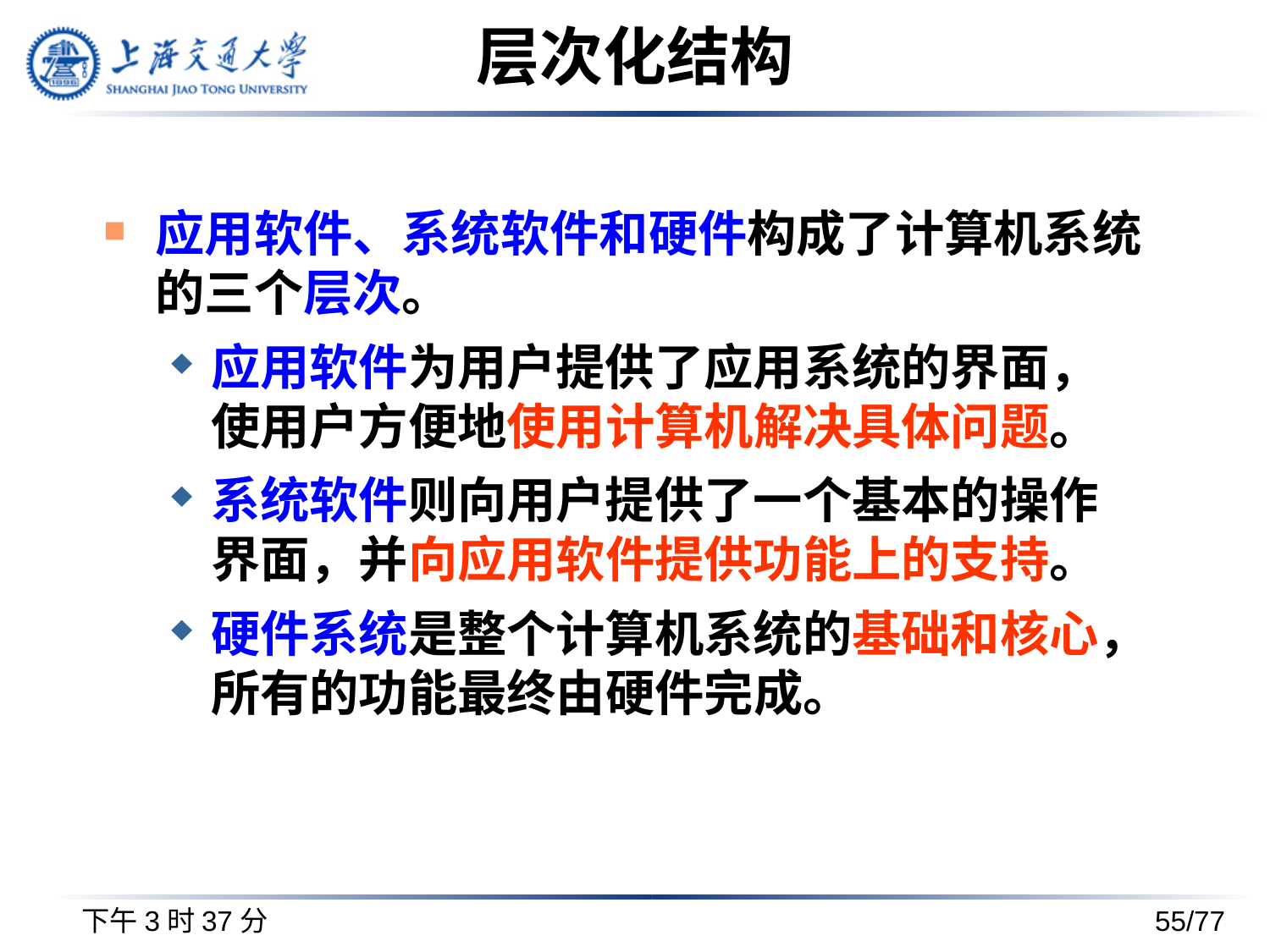

# 层次化结构
应用软件、系统软件和硬件构成了计算机系统的三个层次。
应用软件为用户提供了应用系统的界面，使用户方便地使用计算机解决具体问题。
系统软件则向用户提供了一个基本的操作界面，并向应用软件提供功能上的支持。
硬件系统是整个计算机系统的基础和核心，所有的功能最终由硬件完成。
下午3时37分
55/77